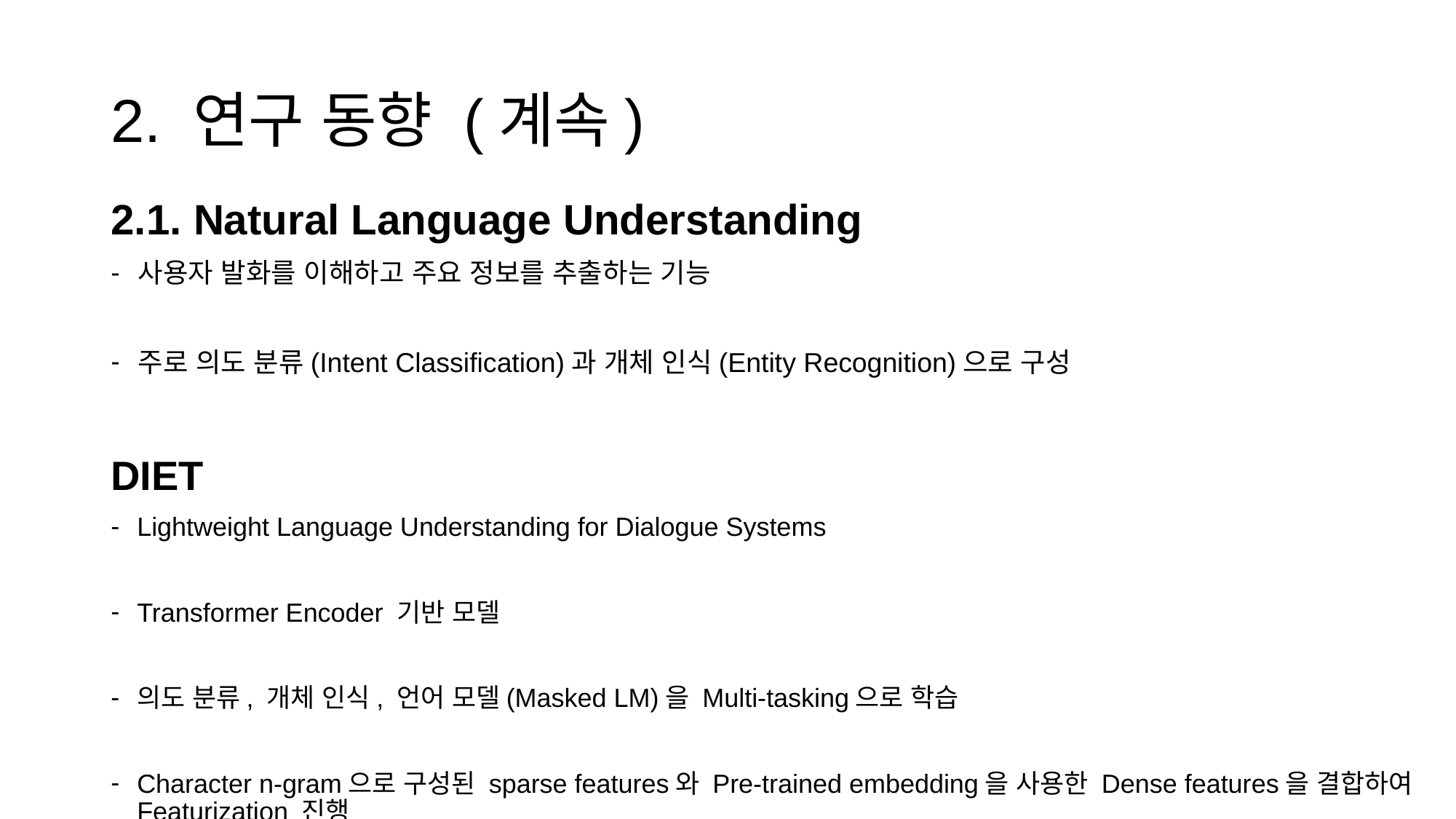

# 2. 연구 동향 (계속)
2.1. Natural Language Understanding
사용자 발화를 이해하고 주요 정보를 추출하는 기능

주로 의도 분류(Intent Classification)과 개체 인식(Entity Recognition)으로 구성

DIET
Lightweight Language Understanding for Dialogue Systems

Transformer Encoder 기반 모델

의도 분류, 개체 인식, 언어 모델(Masked LM)을 Multi-tasking으로 학습

Character n-gram으로 구성된 sparse features와 Pre-trained embedding을 사용한 Dense features을 결합하여 Featurization 진행